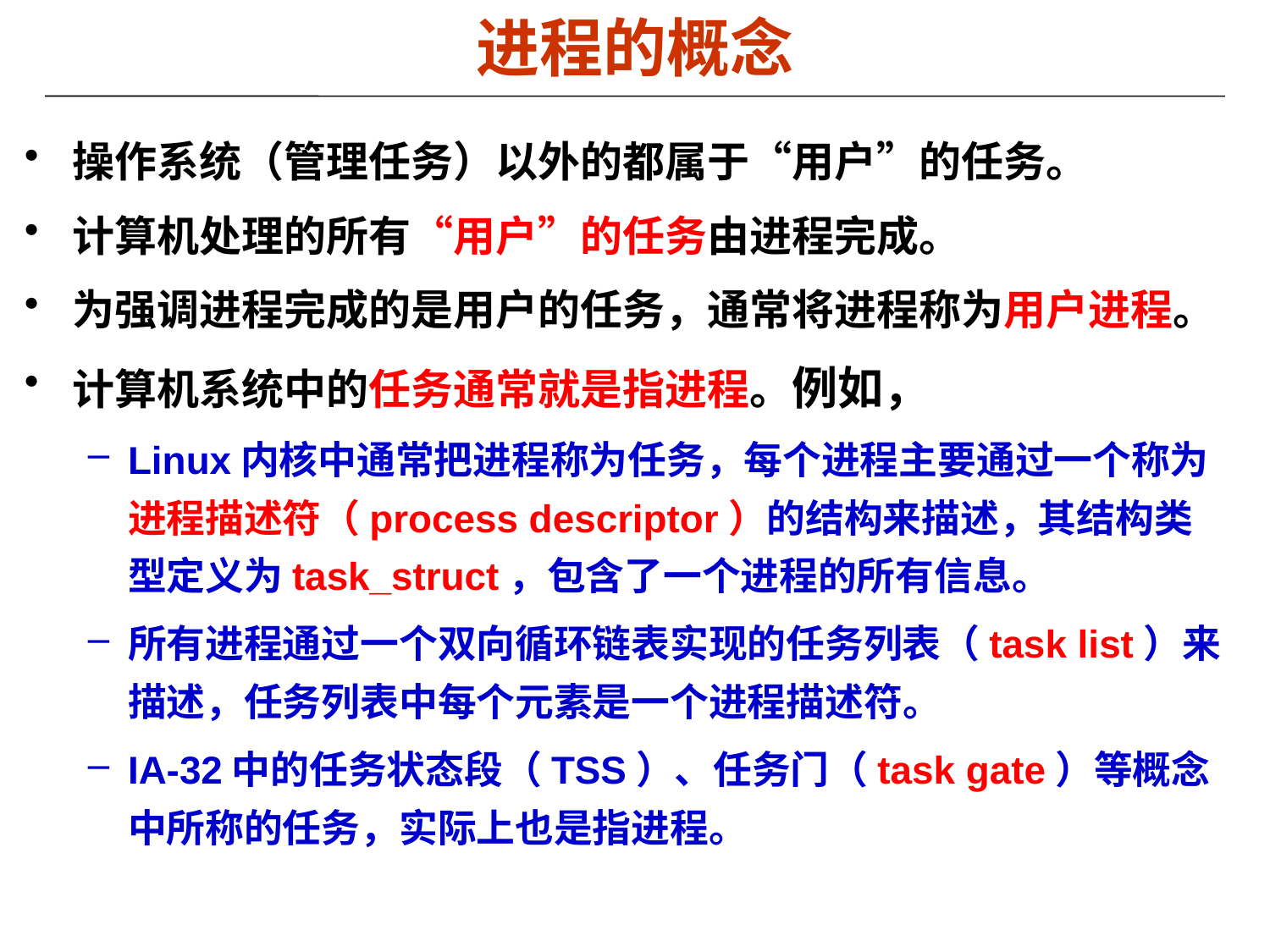

# 进程的概念
操作系统（管理任务）以外的都属于“用户”的任务。
计算机处理的所有“用户”的任务由进程完成。
为强调进程完成的是用户的任务，通常将进程称为用户进程。
计算机系统中的任务通常就是指进程。例如，
Linux内核中通常把进程称为任务，每个进程主要通过一个称为进程描述符（process descriptor）的结构来描述，其结构类型定义为task_struct，包含了一个进程的所有信息。
所有进程通过一个双向循环链表实现的任务列表（task list）来描述，任务列表中每个元素是一个进程描述符。
IA-32中的任务状态段（TSS）、任务门（task gate）等概念中所称的任务，实际上也是指进程。